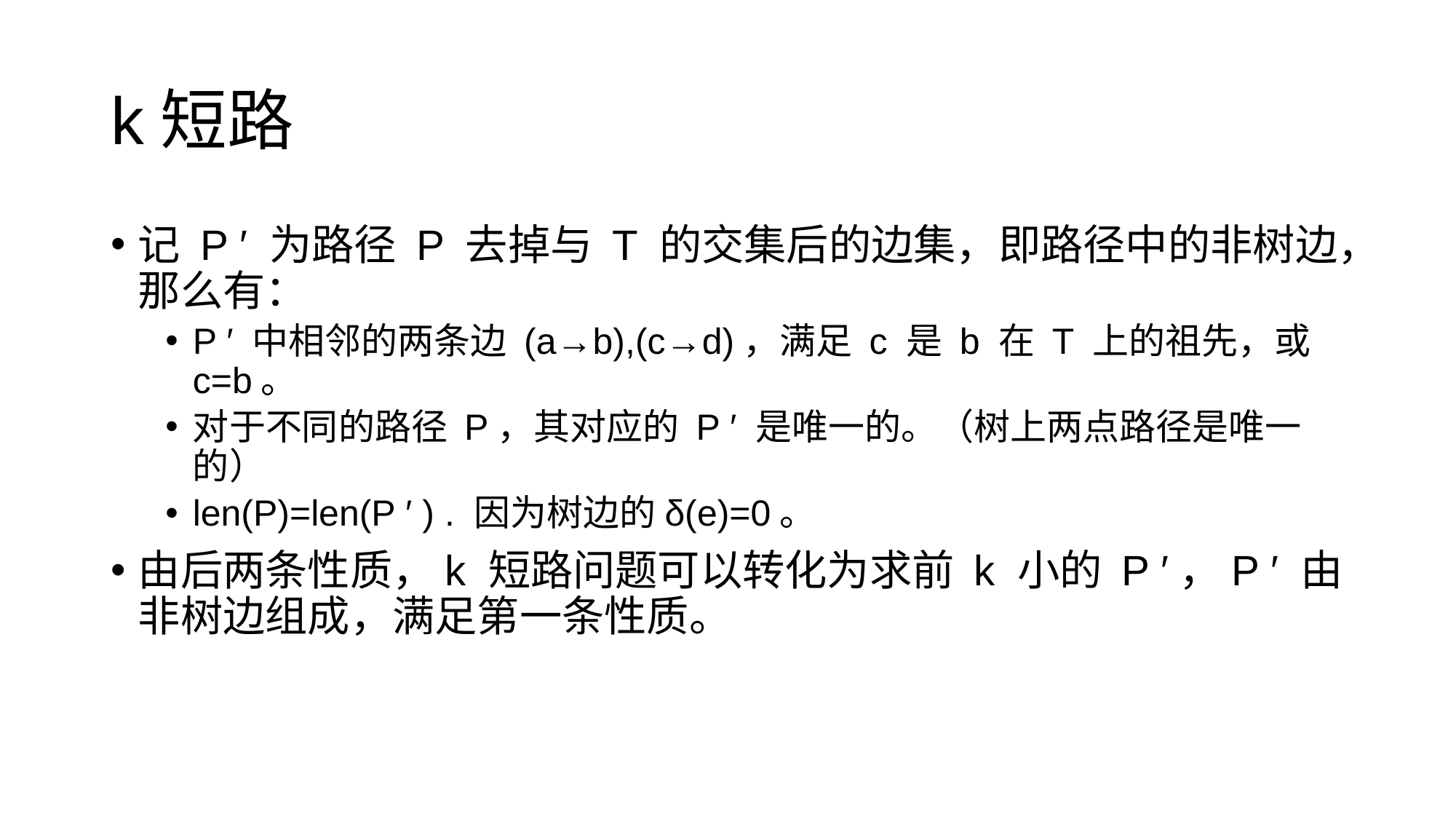

# k短路
记 P ′ 为路径 P 去掉与 T 的交集后的边集，即路径中的非树边，那么有：
P ′ 中相邻的两条边 (a→b),(c→d)，满足 c 是 b 在 T 上的祖先，或 c=b。
对于不同的路径 P，其对应的 P ′ 是唯一的。（树上两点路径是唯一的）
len(P)=len(P ′ ) . 因为树边的δ(e)=0。
由后两条性质，k 短路问题可以转化为求前 k 小的 P ′，P ′ 由非树边组成，满足第一条性质。